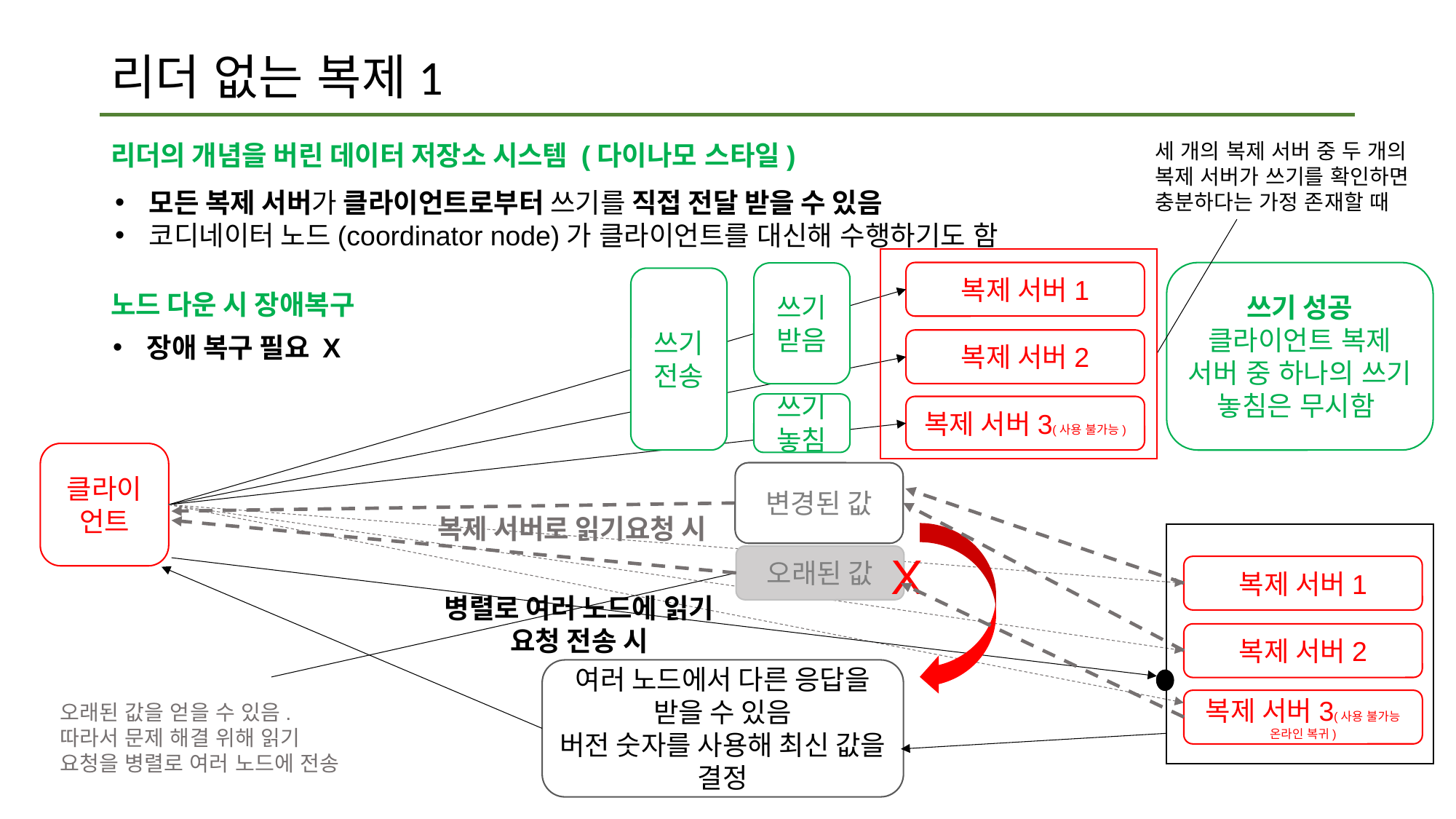

# 리더 없는 복제1
세 개의 복제 서버 중 두 개의 복제 서버가 쓰기를 확인하면 충분하다는 가정 존재할 때
리더의 개념을 버린 데이터 저장소 시스템 (다이나모 스타일)
모든 복제 서버가 클라이언트로부터 쓰기를 직접 전달 받을 수 있음
코디네이터 노드(coordinator node)가 클라이언트를 대신해 수행하기도 함

복제 서버1
쓰기 성공
클라이언트 복제 서버 중 하나의 쓰기 놓침은 무시함
쓰기 받음
쓰기 전송
노드 다운 시 장애복구
장애 복구 필요 X
복제 서버2
쓰기 놓침
복제 서버3(사용 불가능)
클라이언트
변경된 값
복제 서버로 읽기요청 시

X
오래된 값
복제 서버1
병렬로 여러 노드에 읽기 요청 전송 시
복제 서버2
오래된 값을 얻을 수 있음. 따라서 문제 해결 위해 읽기 요청을 병렬로 여러 노드에 전송
여러 노드에서 다른 응답을 받을 수 있음
버전 숫자를 사용해 최신 값을 결정

복제 서버3(사용 불가능 온라인 복귀)